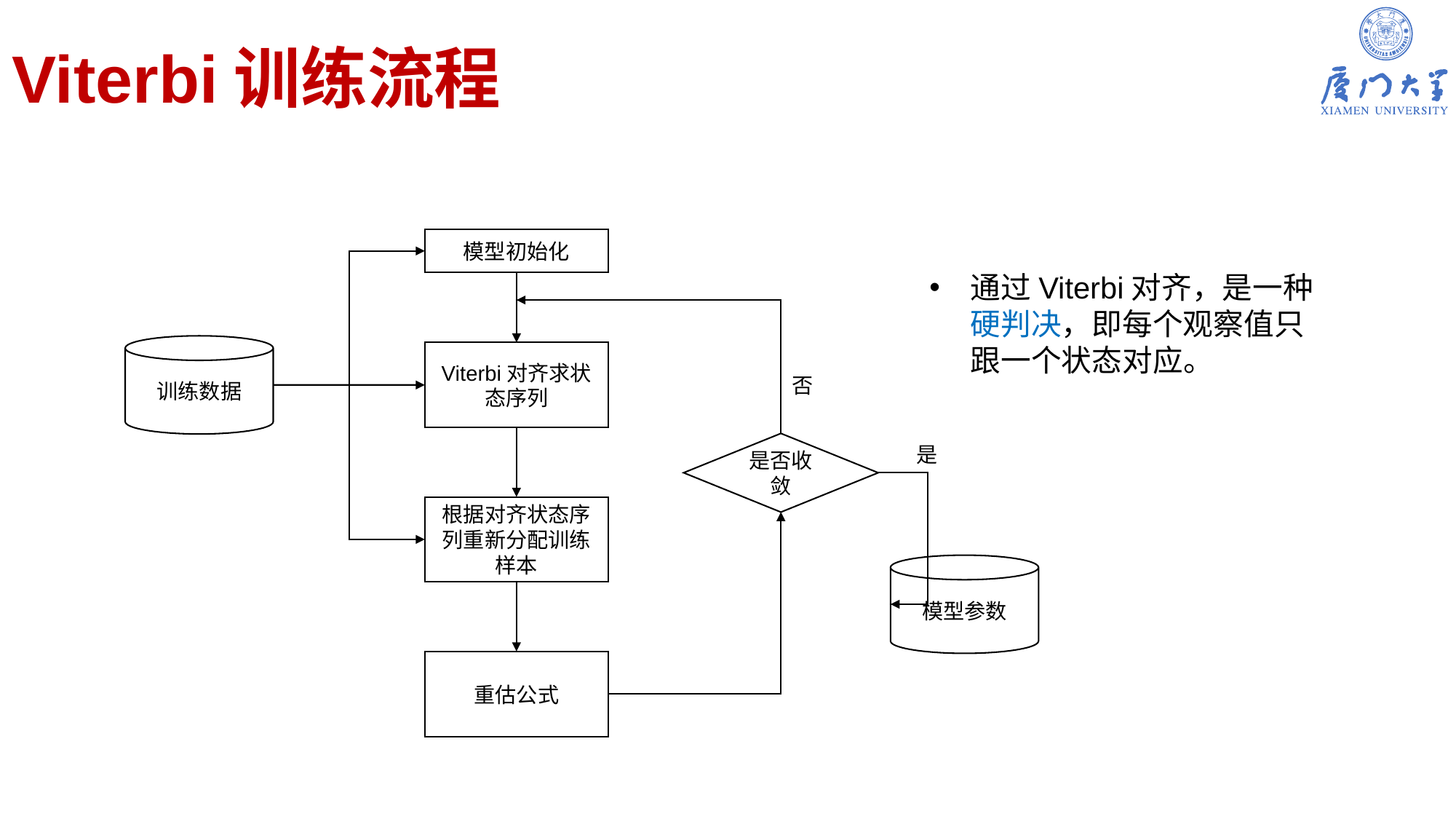

# Viterbi训练流程
模型初始化
通过Viterbi对齐，是一种硬判决，即每个观察值只跟一个状态对应。
训练数据
Viterbi对齐求状态序列
否
是否收敛
是
根据对齐状态序列重新分配训练样本
模型参数
重估公式